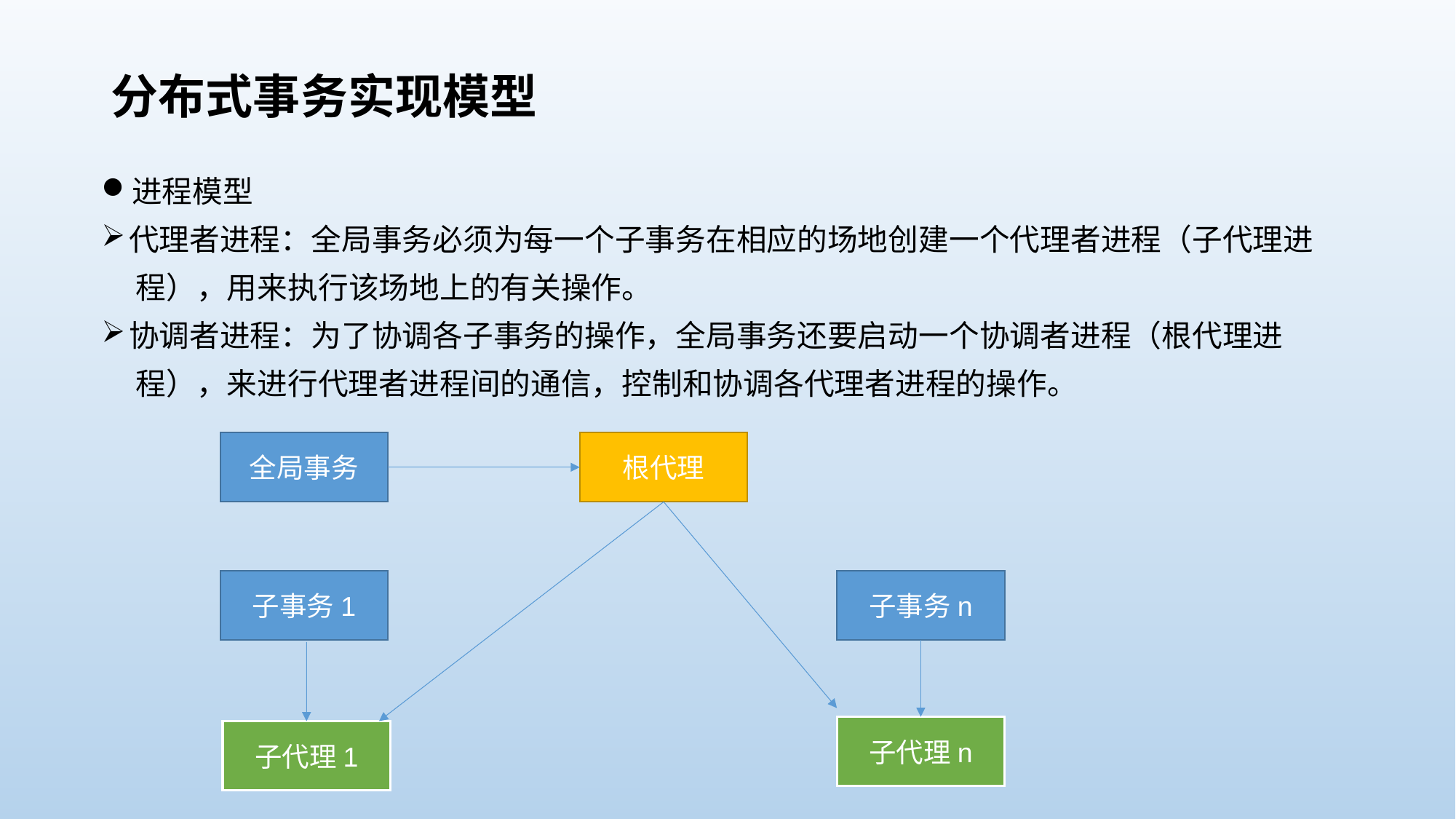

# 分布式事务实现模型
进程模型
代理者进程：全局事务必须为每一个子事务在相应的场地创建一个代理者进程（子代理进
    程），用来执行该场地上的有关操作。
协调者进程：为了协调各子事务的操作，全局事务还要启动一个协调者进程（根代理进
    程），来进行代理者进程间的通信，控制和协调各代理者进程的操作。

全局事务
根代理
子事务1
子事务n
子代理n
子代理1